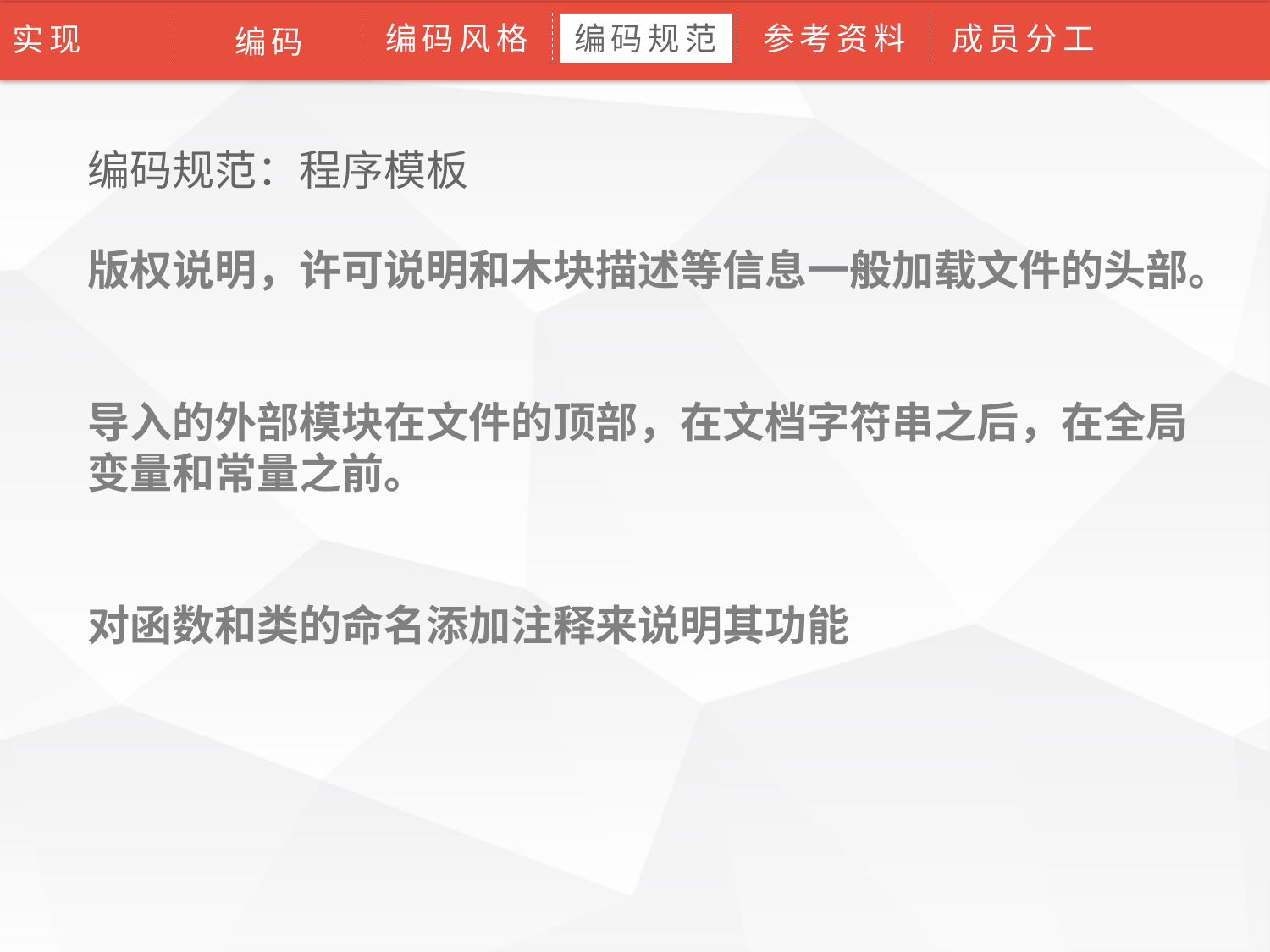

编码风格
编码规范
参考资料
成员分工
论文绪论
实现
研究背景
研究方法
研究结果
问题讨论
论文总结

编码
编码规范：程序模板
版权说明，许可说明和木块描述等信息一般加载文件的头部。

导入的外部模块在文件的顶部，在文档字符串之后，在全局变量和常量之前。

对函数和类的命名添加注释来说明其功能